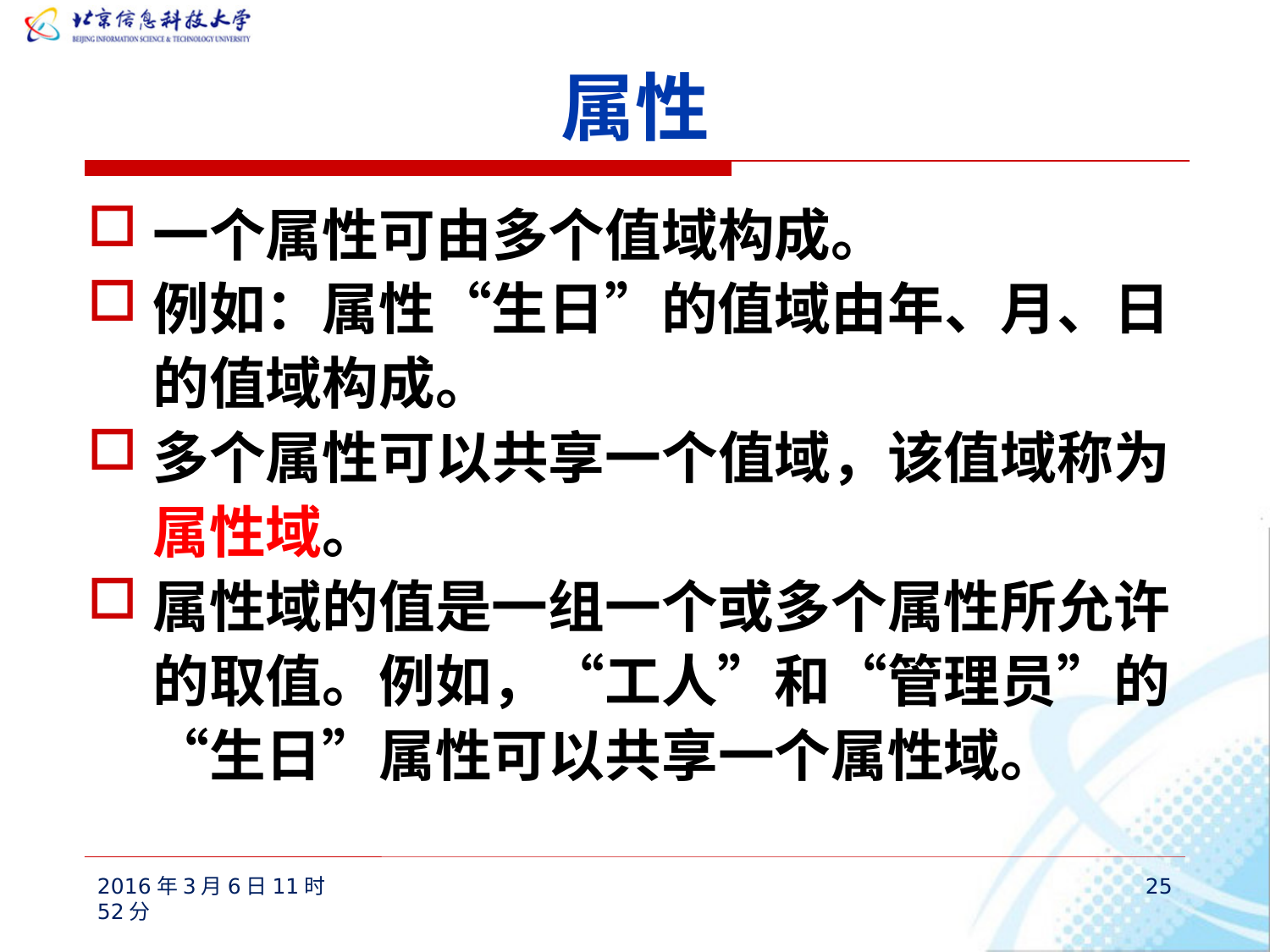

# 属性
一个属性可由多个值域构成。
例如：属性“生日”的值域由年、月、日的值域构成。
多个属性可以共享一个值域，该值域称为属性域。
属性域的值是一组一个或多个属性所允许的取值。例如，“工人”和“管理员”的“生日”属性可以共享一个属性域。
2016年3月6日11时52分
25